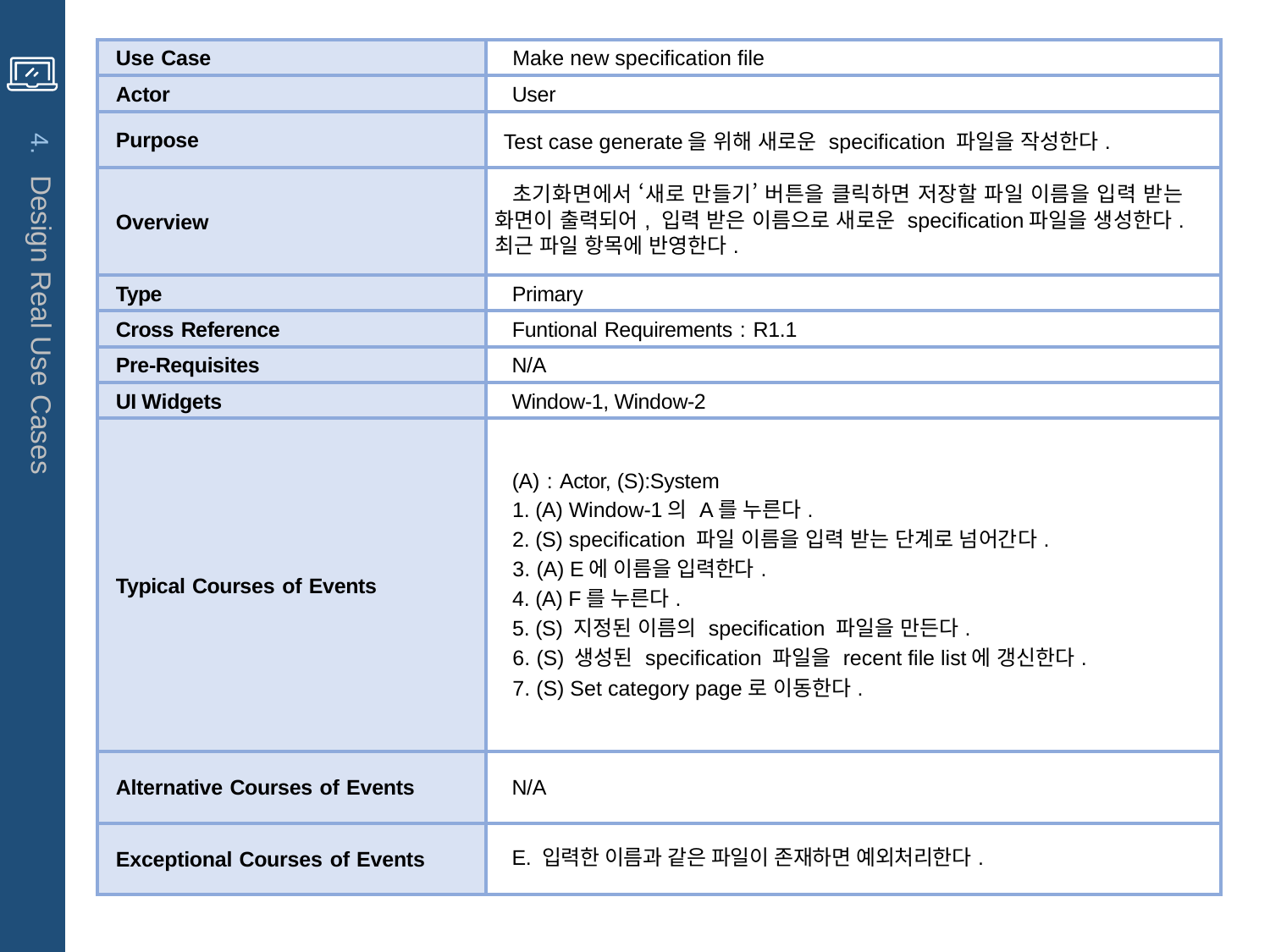

| Use Case | Make new specification file |
| --- | --- |
| Actor | User |
| Purpose | Test case generate을 위해 새로운 specification 파일을 작성한다. |
| Overview | 초기화면에서 ‘새로 만들기’ 버튼을 클릭하면 저장할 파일 이름을 입력 받는 화면이 출력되어, 입력 받은 이름으로 새로운 specification파일을 생성한다. 최근 파일 항목에 반영한다. |
| Type | Primary |
| Cross Reference | Funtional Requirements : R1.1 |
| Pre-Requisites | N/A |
| UI Widgets | Window-1, Window-2 |
| Typical Courses of Events | (A) : Actor, (S):System 1. (A) Window-1의 A를 누른다. 2. (S) specification 파일 이름을 입력 받는 단계로 넘어간다. 3. (A) E에 이름을 입력한다. 4. (A) F를 누른다. 5. (S) 지정된 이름의 specification 파일을 만든다. 6. (S) 생성된 specification 파일을 recent file list에 갱신한다. 7. (S) Set category page로 이동한다. |
| Alternative Courses of Events | N/A |
| Exceptional Courses of Events | E. 입력한 이름과 같은 파일이 존재하면 예외처리한다. |

4.   Design Real Use Cases